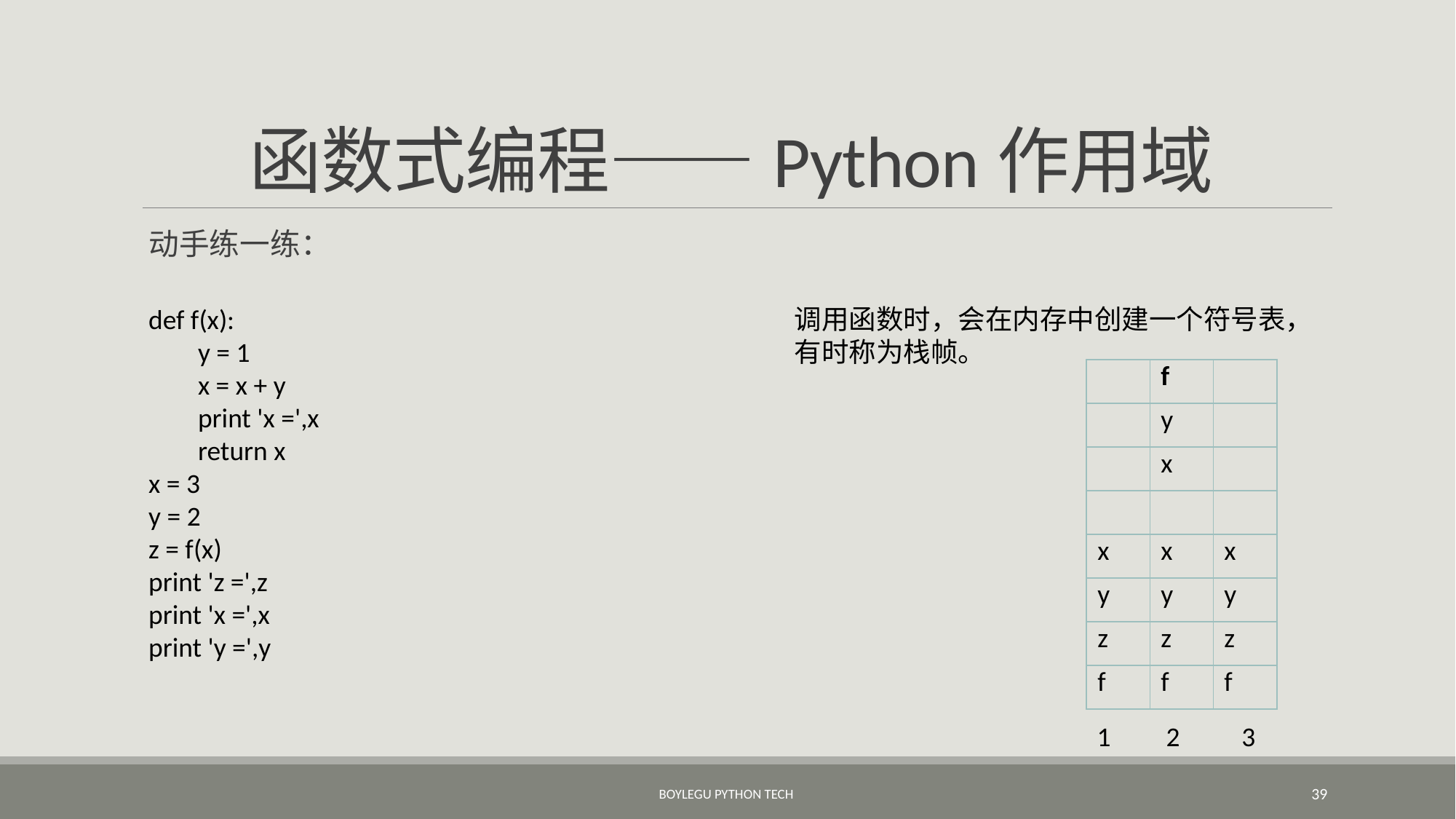

# 函数式编程——Python作用域
动手练一练：
def f(x):
        y = 1
        x = x + y
        print 'x =',x
        return x
x = 3
y = 2
z = f(x)
print 'z =',z
print 'x =',x
print 'y =',y
调用函数时，会在内存中创建一个符号表，有时称为栈帧。
|  | f |  |
| --- | --- | --- |
|  | y |  |
|  | x |  |
|  |  |  |
| x | x | x |
| y | y | y |
| z | z | z |
| f | f | f |
1         2          3
BoyleGu Python Tech
39